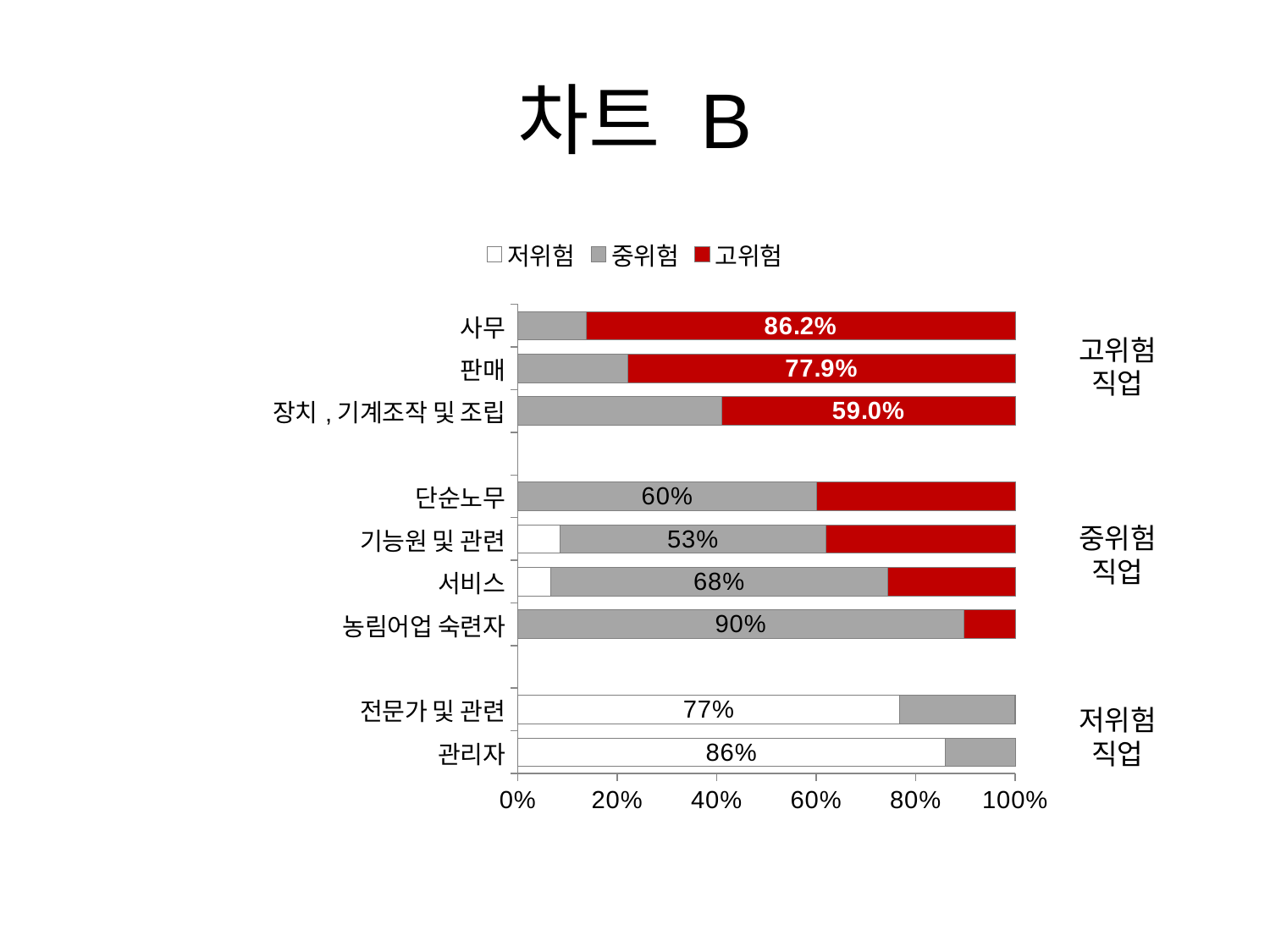

# 차트 B

### Chart

| Category | 저위험 | 중위험 | 고위험 |
|---|---|---|---|
| 관리자 | 0.8595604467952732 | 0.1404395532047267 | 0.0 |
| 전문가 및 관련 | 0.7682952979016416 | 0.23029038395082335 | 0.001414318147535093 |
|  | None | None | None |
| 농림어업 숙련자 | 0.0 | 0.8971438591777946 | 0.10285614082220539 |
| 서비스 | 0.06653024447488454 | 0.6775403361202895 | 0.25592941940482583 |
| 기능원 및 관련 | 0.08537041779123507 | 0.5340304312232346 | 0.3805991509855303 |
| 단순노무 | 0.0 | 0.6015265772866398 | 0.3984734227133602 |
|  | None | None | None |
| 장치,기계조작 및 조립 | 0.0 | 0.41049749663810525 | 0.5895025033618947 |
| 판매 | 0.0 | 0.2209655570567972 | 0.7790344429432028 |
| 사무 | 0.0 | 0.13755101780494222 | 0.8624489821950578 |
고위험 직업
중위험
직업
저위험
직업